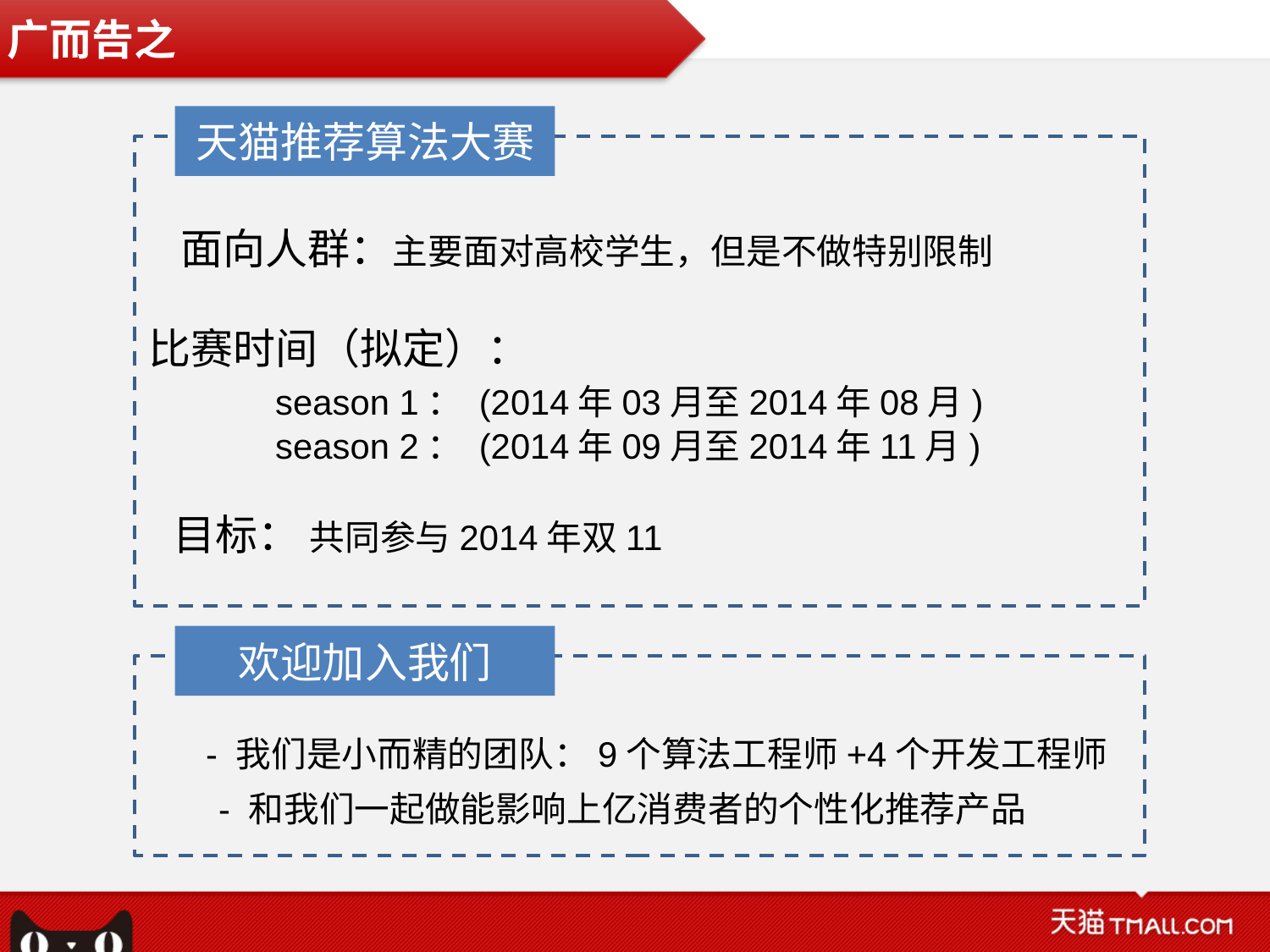

广而告之
天猫推荐算法大赛

面向人群：主要面对高校学生，但是不做特别限制
比赛时间（拟定）：
	season 1： (2014年03月至2014年08月)
	season 2： (2014年09月至2014年11月)
目标： 共同参与2014年双11
欢迎加入我们

- 我们是小而精的团队：9个算法工程师+4个开发工程师
- 和我们一起做能影响上亿消费者的个性化推荐产品